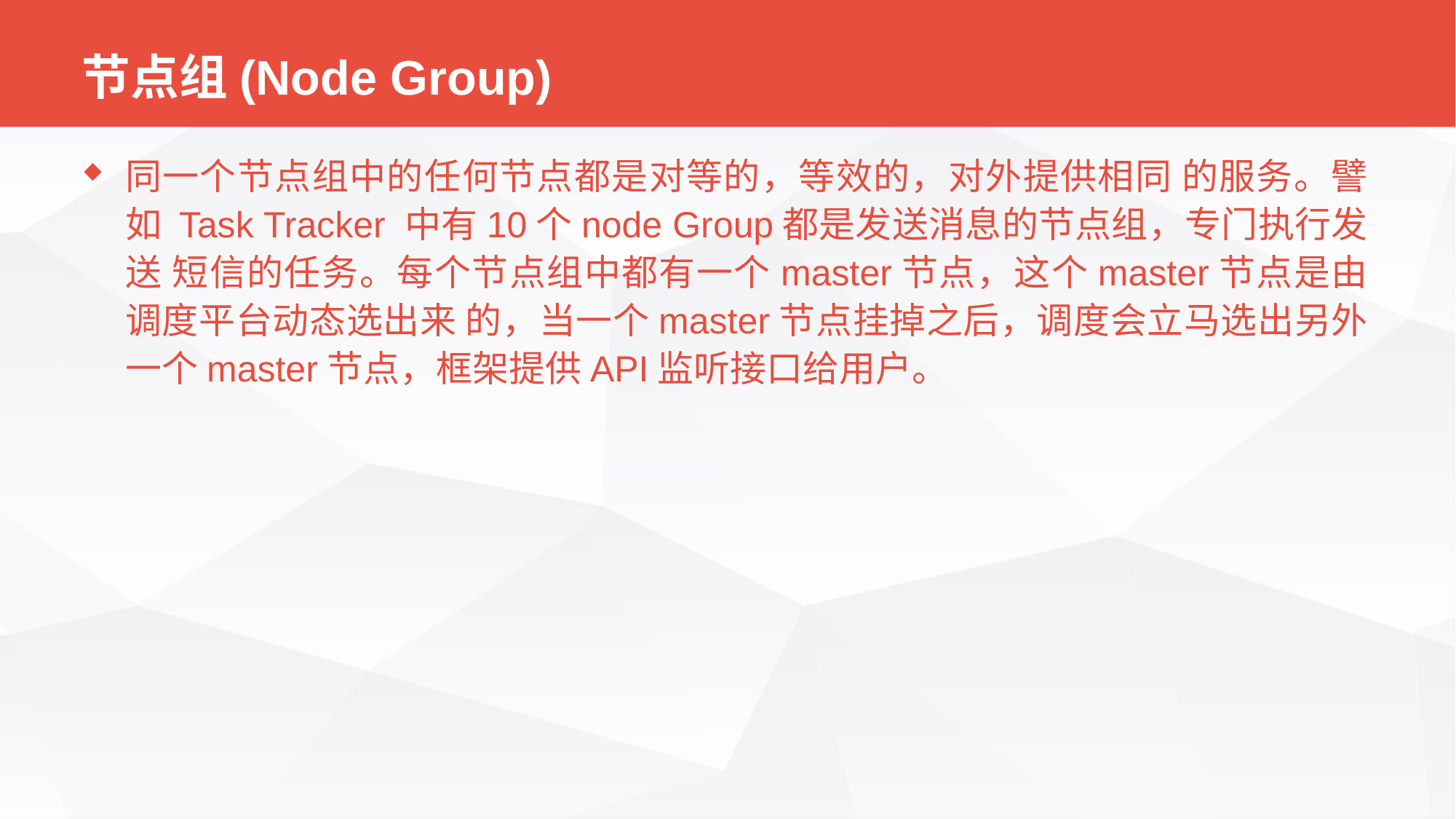

# 节点组(Node Group)
同一个节点组中的任何节点都是对等的，等效的，对外提供相同 的服务。譬如 Task Tracker 中有10个node Group都是发送消息的节点组，专门执行发送 短信的任务。每个节点组中都有一个master节点，这个master节点是由调度平台动态选出来 的，当一个master节点挂掉之后，调度会立马选出另外一个master节点，框架提供API监听接口给用户。